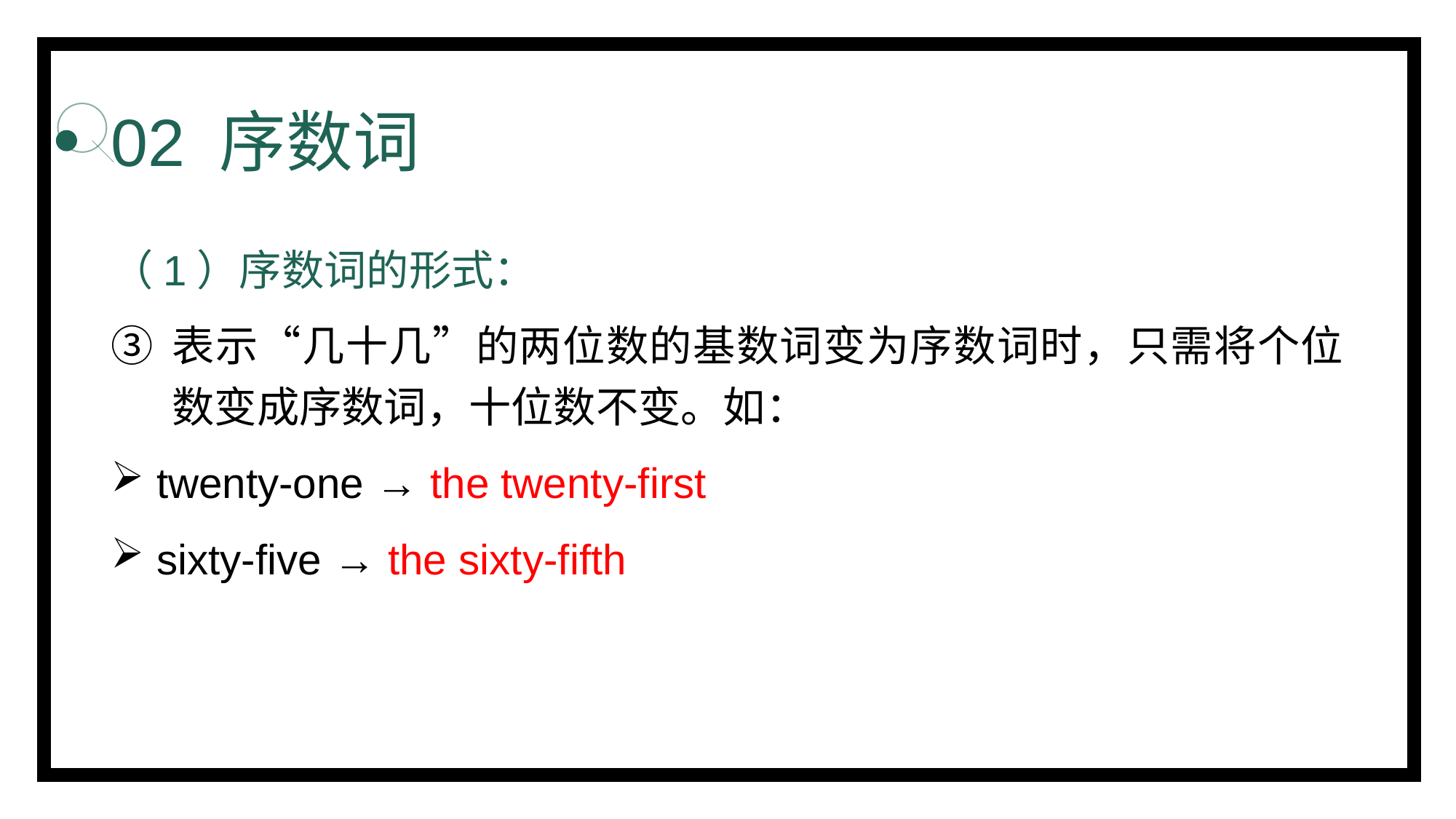

# 02 序数词
（1）序数词的形式：
表示“几十几”的两位数的基数词变为序数词时，只需将个位数变成序数词，十位数不变。如：
 twenty-one → the twenty-first
 sixty-five → the sixty-fifth